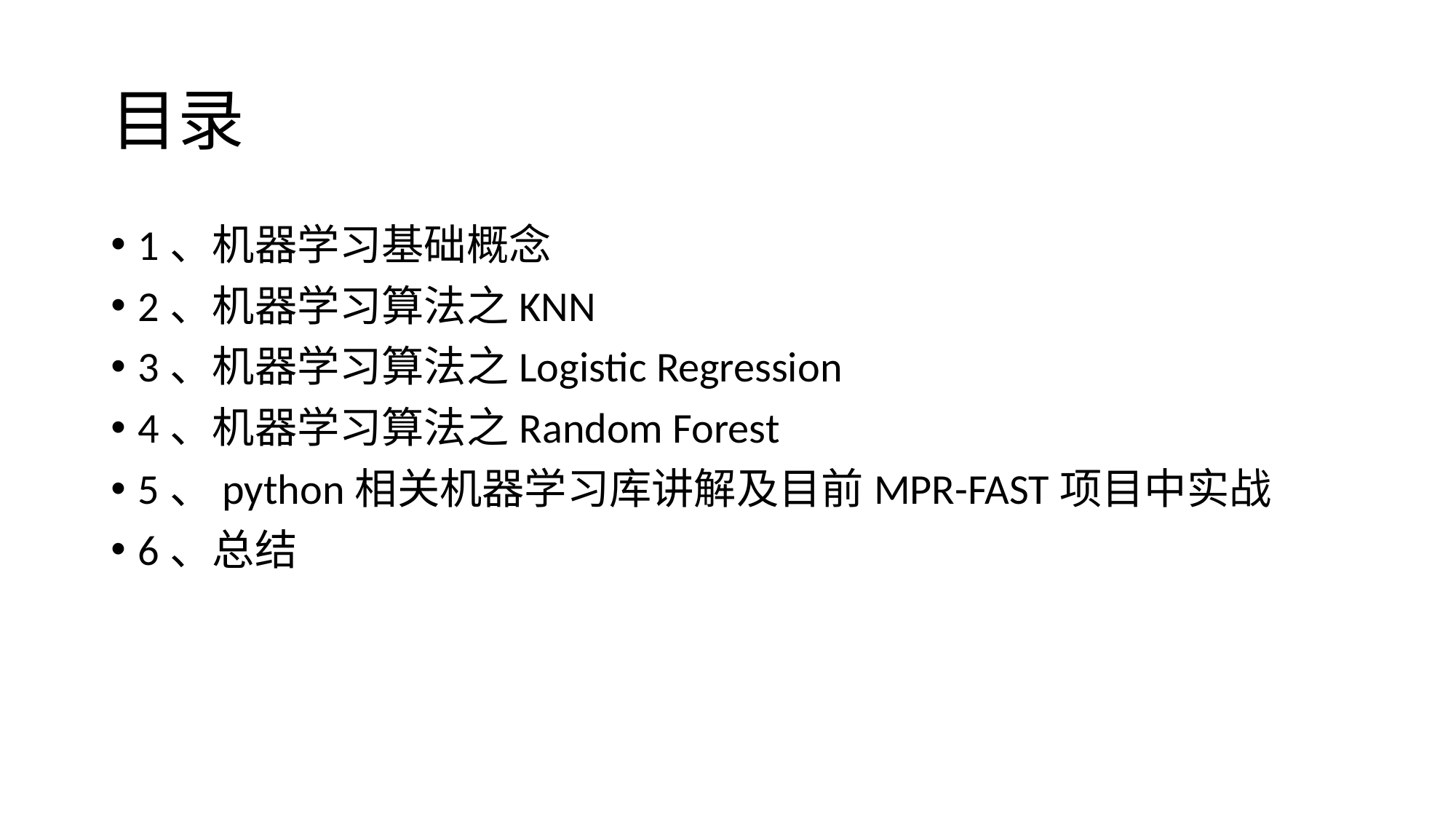

# 目录
1、机器学习基础概念
2、机器学习算法之KNN
3、机器学习算法之Logistic Regression
4、机器学习算法之Random Forest
5、python相关机器学习库讲解及目前MPR-FAST项目中实战
6、总结